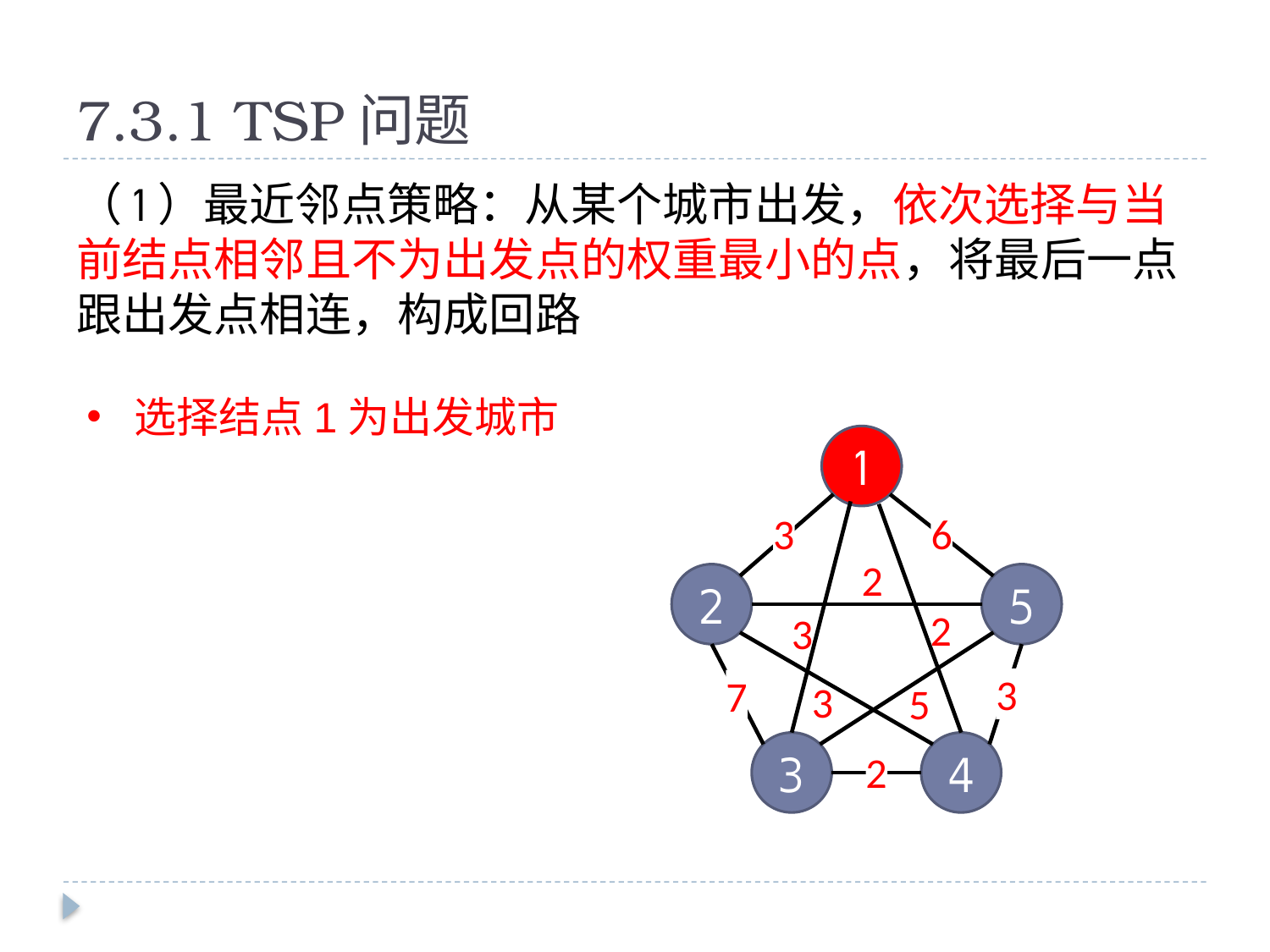

# 7.3.1 TSP问题
（1）最近邻点策略：从某个城市出发，依次选择与当前结点相邻且不为出发点的权重最小的点，将最后一点跟出发点相连，构成回路

选择结点1为出发城市
1
3
6
2
2
5
2
3
3
7
3
5
3
4
2